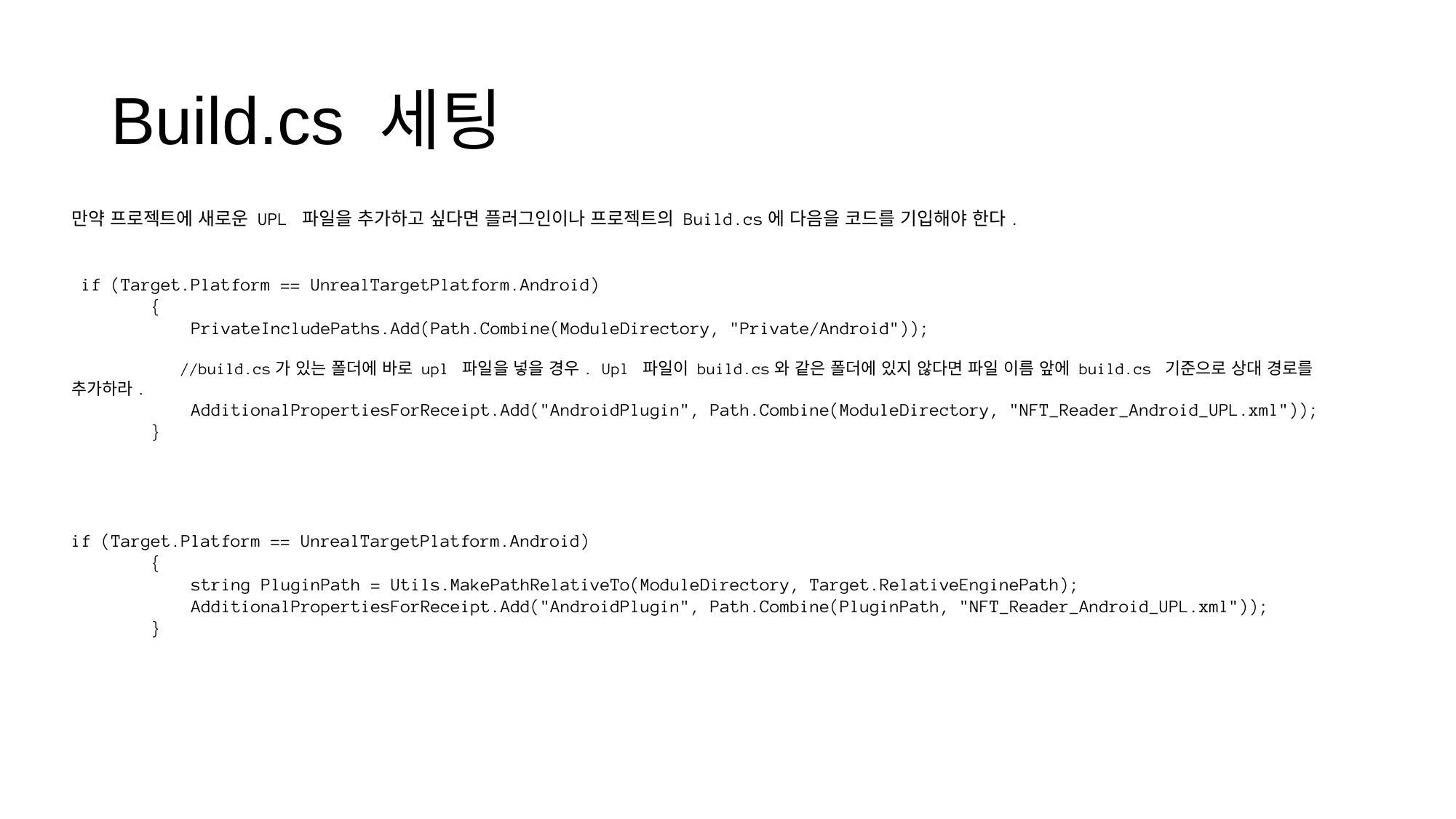

# Build.cs 세팅
만약 프로젝트에 새로운 UPL 파일을 추가하고 싶다면 플러그인이나 프로젝트의 Build.cs에 다음을 코드를 기입해야 한다.

 if (Target.Platform == UnrealTargetPlatform.Android)
        {
            PrivateIncludePaths.Add(Path.Combine(ModuleDirectory, "Private/Android"));

	//build.cs가 있는 폴더에 바로 upl 파일을 넣을 경우. Upl 파일이 build.cs와 같은 폴더에 있지 않다면 파일 이름 앞에 build.cs 기준으로 상대 경로를 추가하라.
            AdditionalPropertiesForReceipt.Add("AndroidPlugin", Path.Combine(ModuleDirectory, "NFT_Reader_Android_UPL.xml"));
        }

if (Target.Platform == UnrealTargetPlatform.Android)
        {
            string PluginPath = Utils.MakePathRelativeTo(ModuleDirectory, Target.RelativeEnginePath);
            AdditionalPropertiesForReceipt.Add("AndroidPlugin", Path.Combine(PluginPath, "NFT_Reader_Android_UPL.xml"));
        }